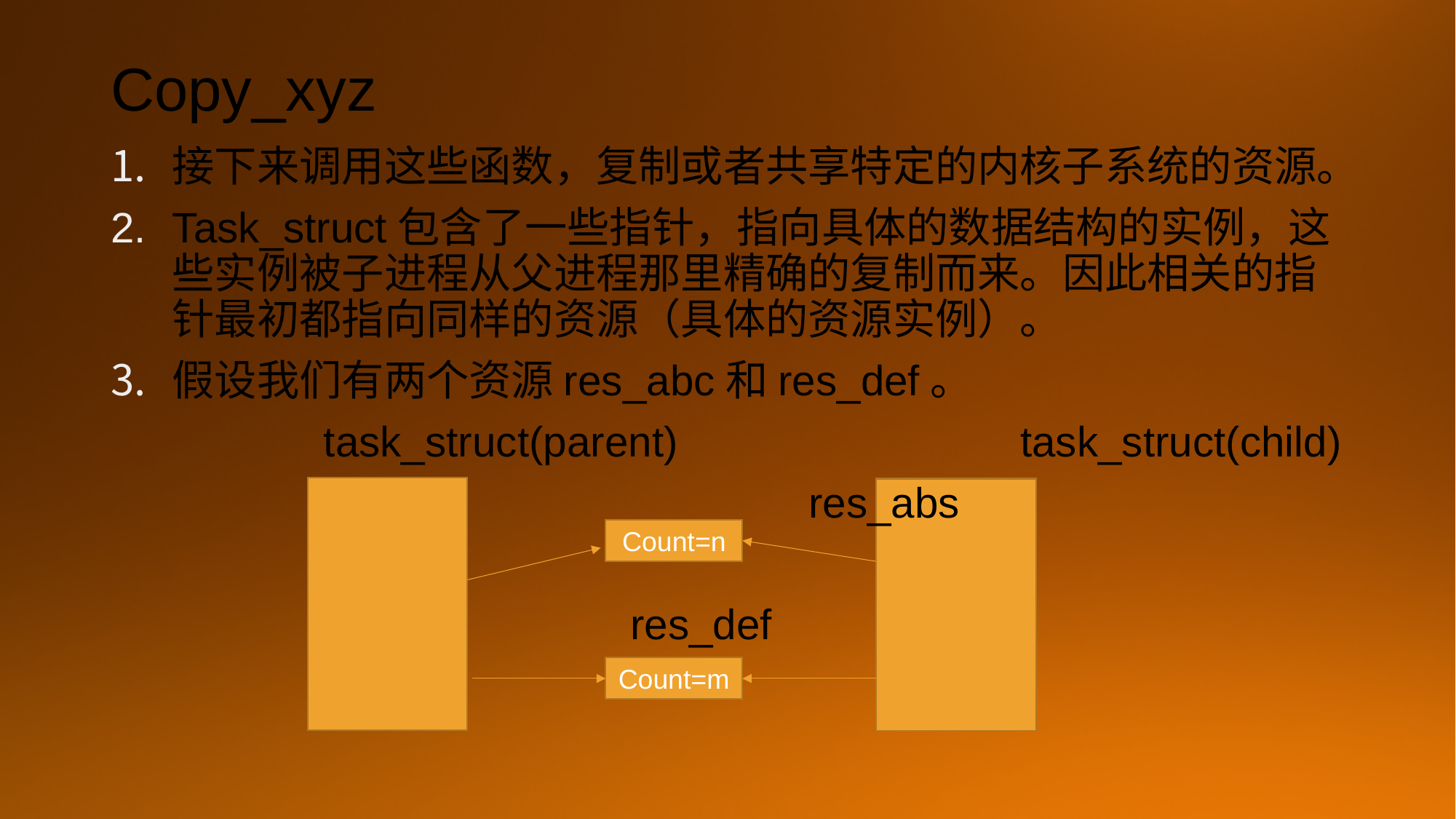

# Copy_xyz
接下来调用这些函数，复制或者共享特定的内核子系统的资源。
Task_struct包含了一些指针，指向具体的数据结构的实例，这些实例被子进程从父进程那里精确的复制而来。因此相关的指针最初都指向同样的资源（具体的资源实例）。
假设我们有两个资源res_abc和res_def。
                  task_struct(parent)                             task_struct(child)
                                                           res_abs

				       res_def

Count=n
Count=m